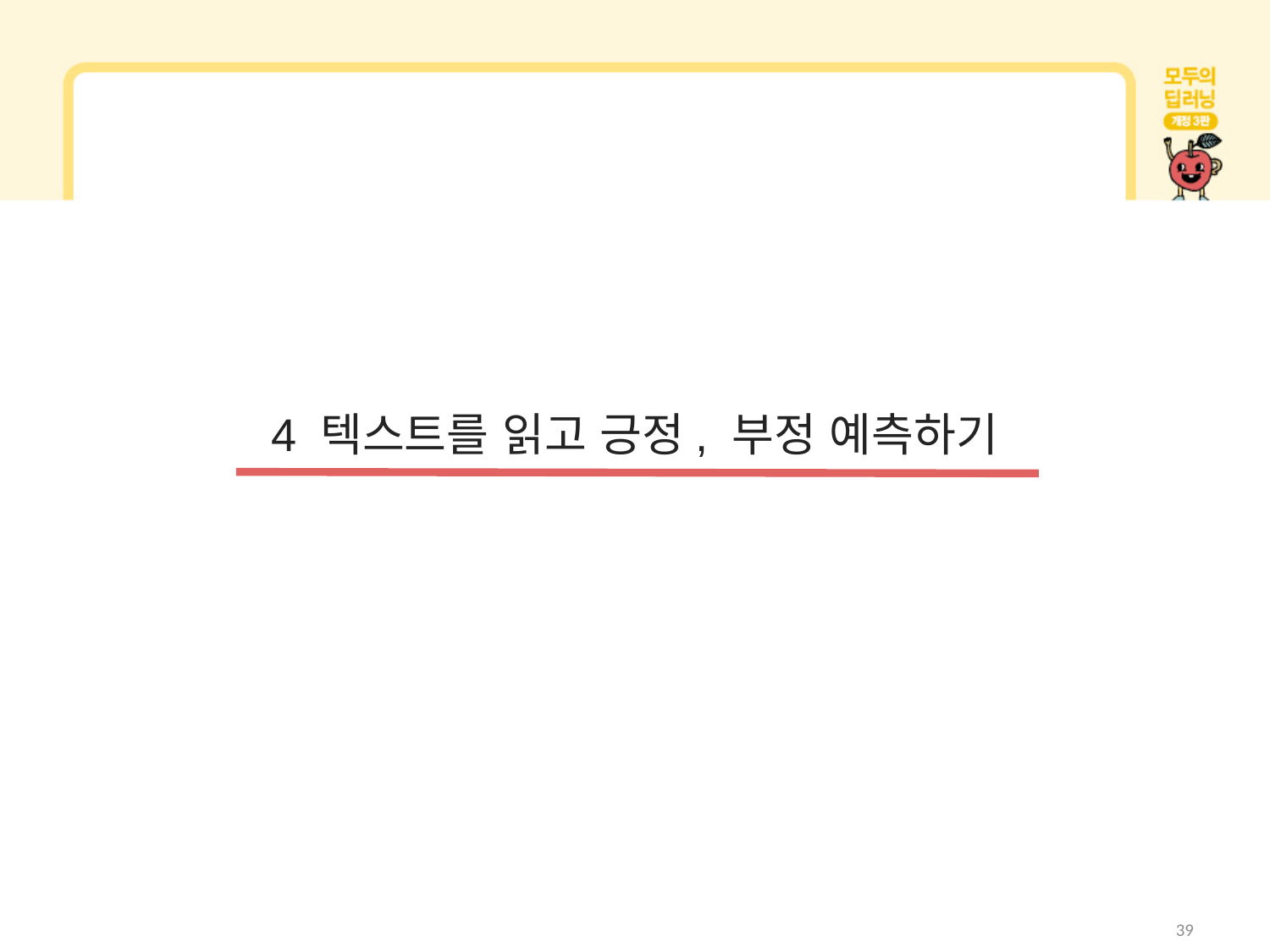

4 텍스트를 읽고 긍정, 부정 예측하기
39